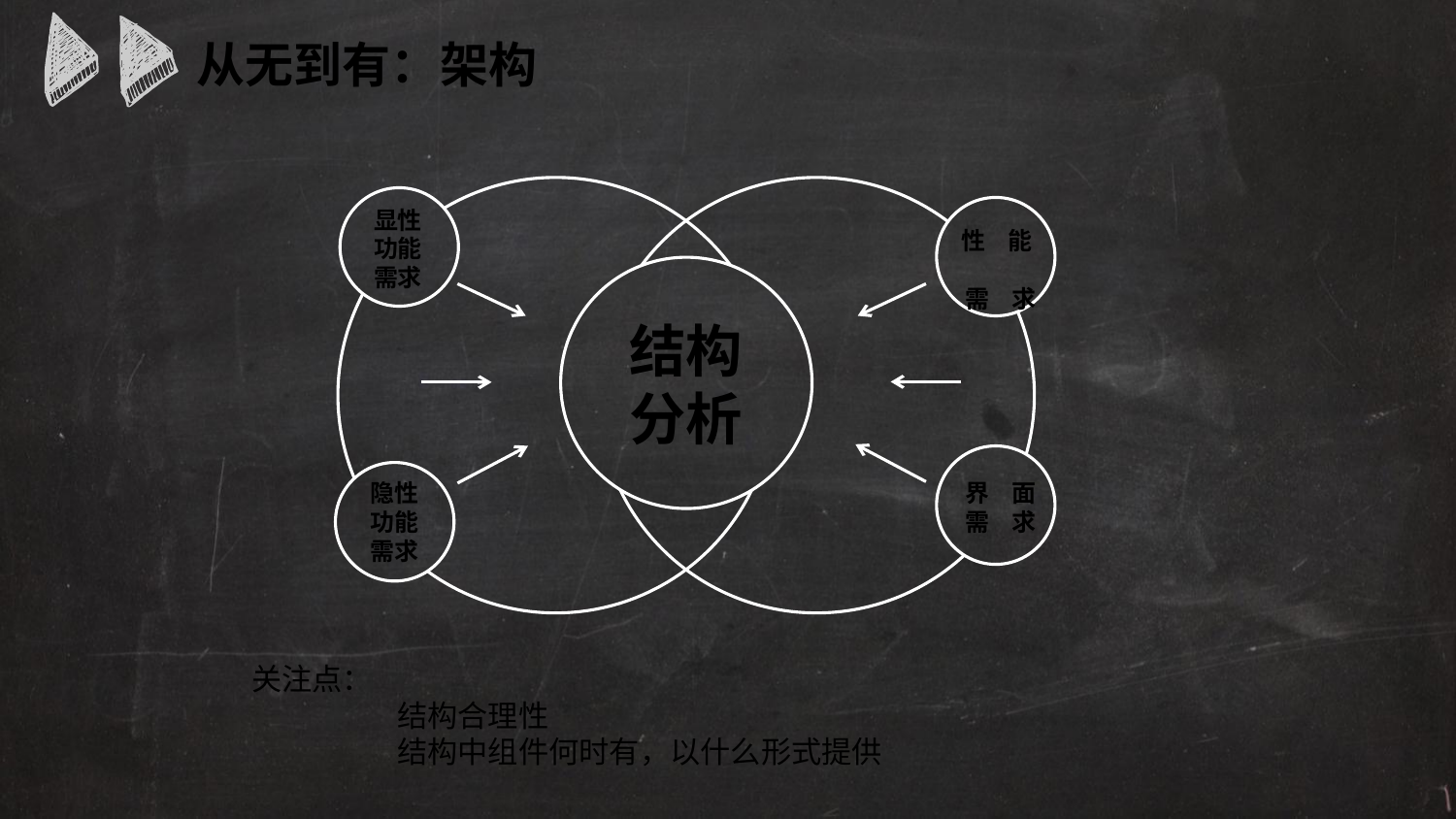

从无到有：架构

显性功能需求
性    能
需    求

结构分析

隐性功能需求
界    面
需    求
关注点：
	结构合理性
	结构中组件何时有，以什么形式提供